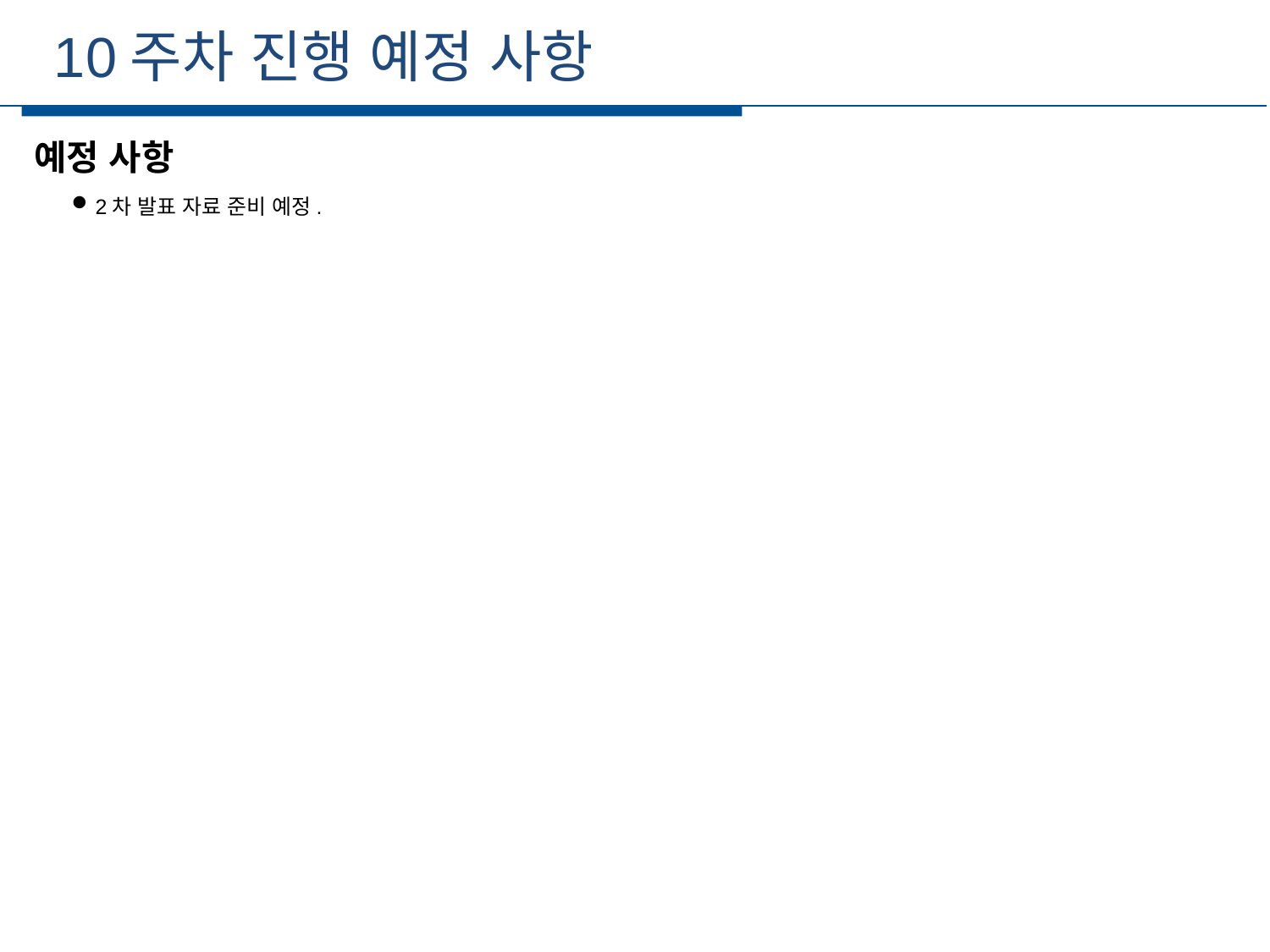

10주차 진행 예정 사항
세부일정

예정 사항
2차 발표 자료 준비 예정.